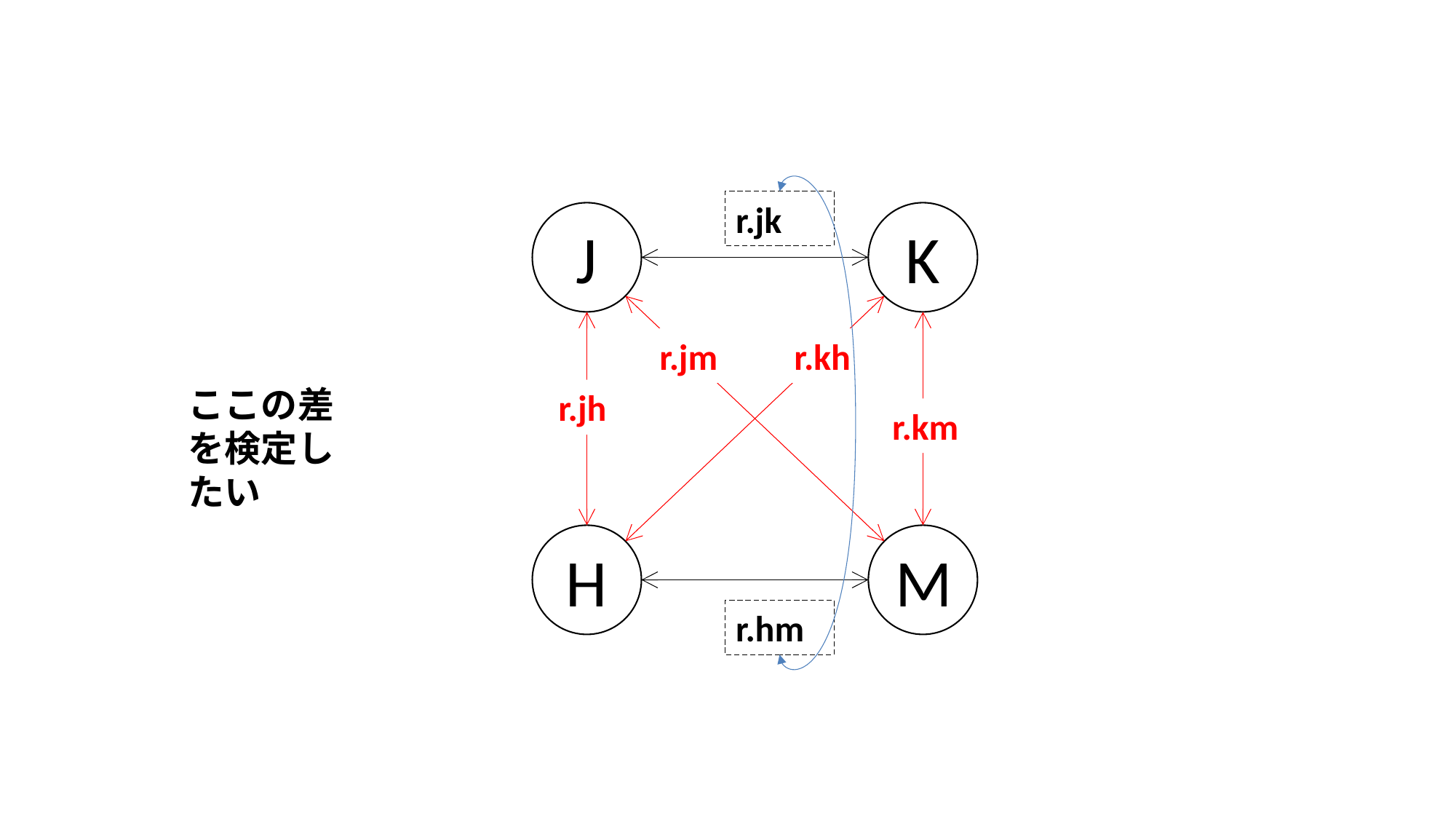

r.jk
J
K
r.kh
r.jm
ここの差を検定したい
r.jh
r.km
H
M
r.hm